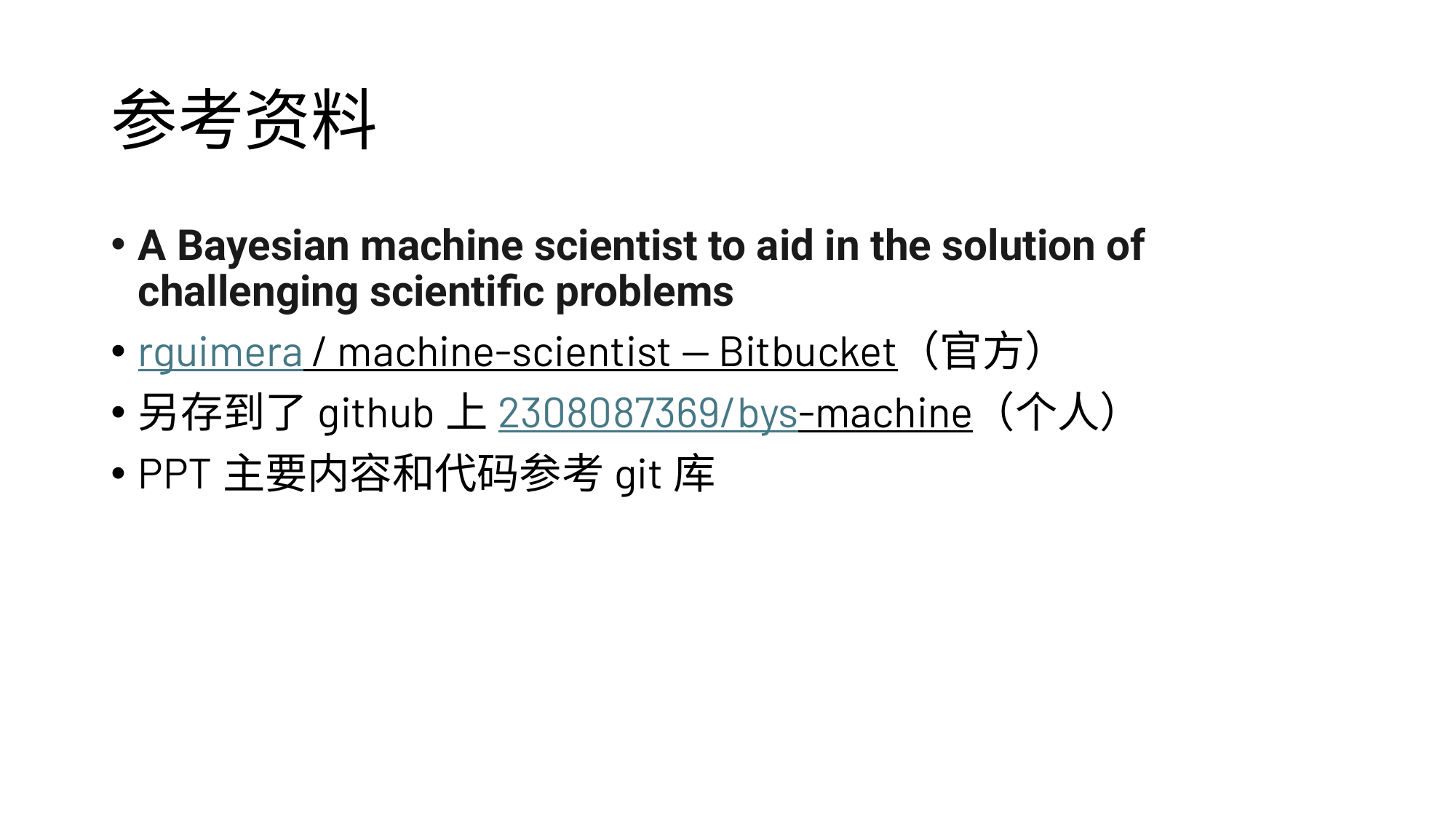

# 参考资料
A Bayesian machine scientist to aid in the solution of challenging scientific problems
rguimera / machine-scientist — Bitbucket（官方）
另存到了github上2308087369/bys-machine（个人）
PPT主要内容和代码参考git库